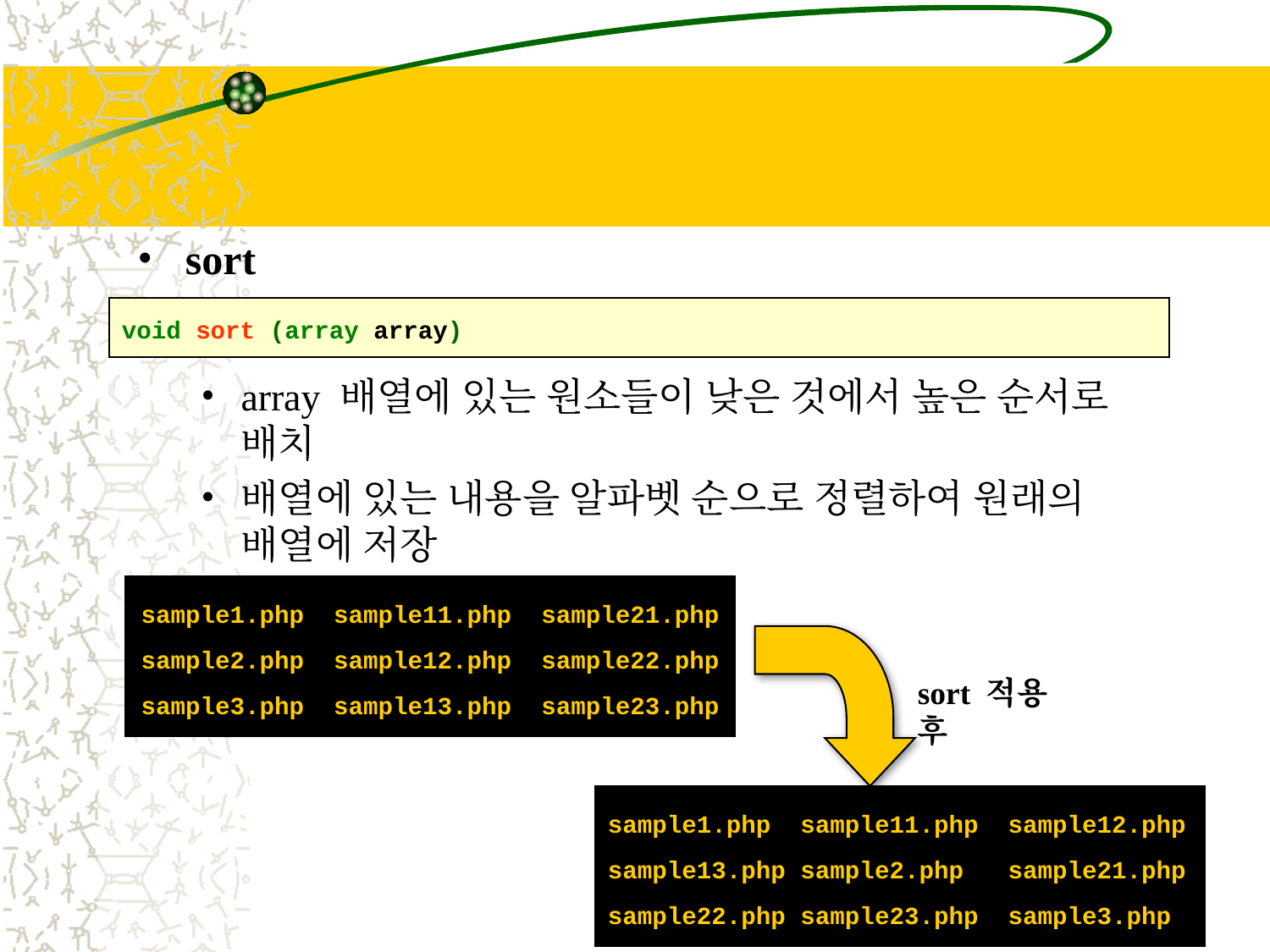

#
sort

array 배열에 있는 원소들이 낮은 것에서 높은 순서로 배치
배열에 있는 내용을 알파벳 순으로 정렬하여 원래의 배열에 저장
void sort (array array)
sample1.php  sample11.php  sample21.php
sample2.php  sample12.php  sample22.php
sample3.php  sample13.php  sample23.php

sort 적용 후
sample1.php  sample11.php  sample12.php
sample13.php sample2.php   sample21.php
sample22.php sample23.php  sample3.php